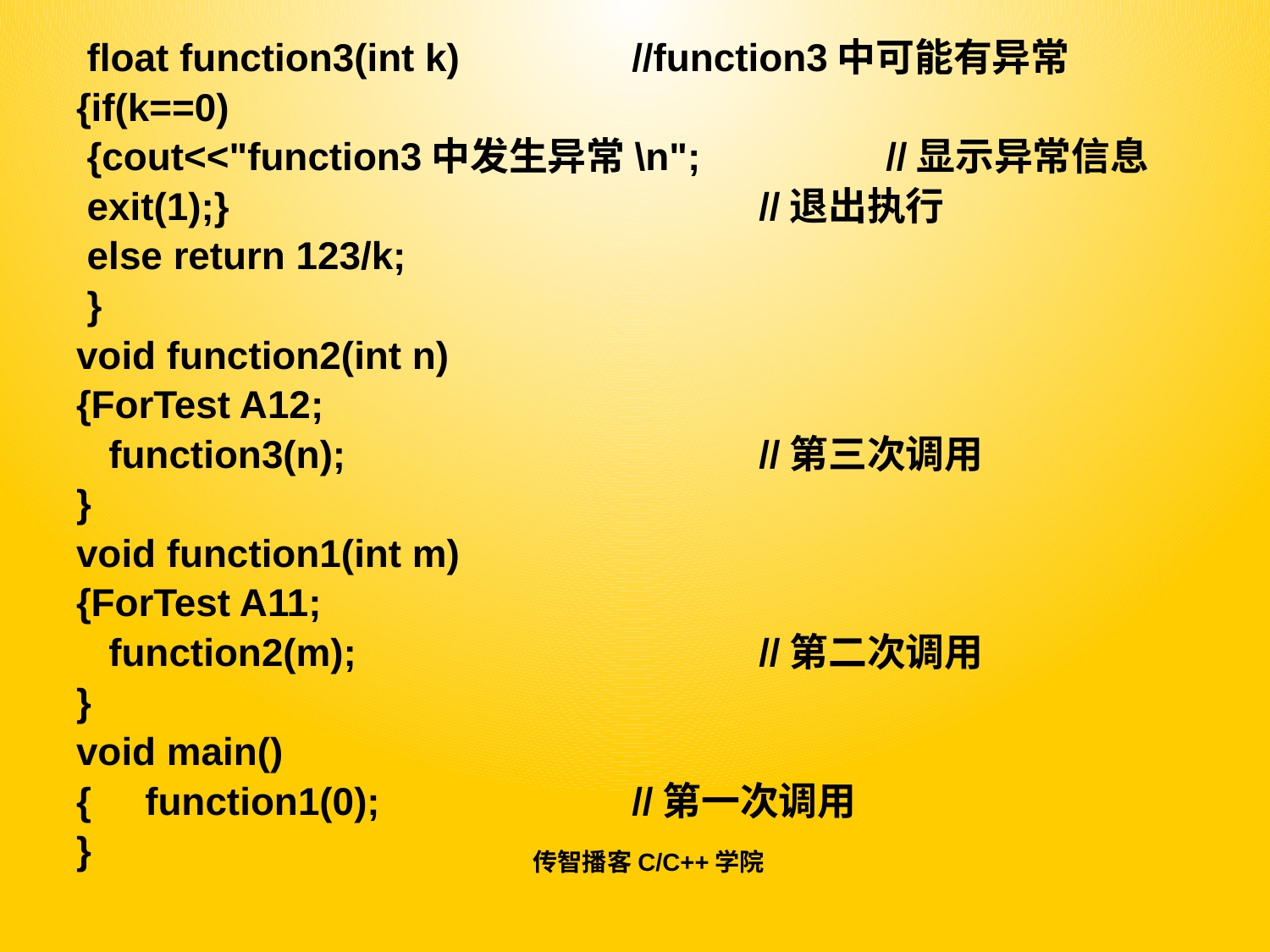

float function3(int k)		//function3中可能有异常
{if(k==0)
 {cout<<"function3中发生异常\n";		//显示异常信息
 exit(1);}					//退出执行
 else return 123/k;
 }
void function2(int n)
{ForTest A12;
   function3(n);				//第三次调用
}
void function1(int m)
{ForTest A11;
   function2(m);				//第二次调用
}
void main()
{     function1(0);		//第一次调用
}
#
传智播客C/C++学院